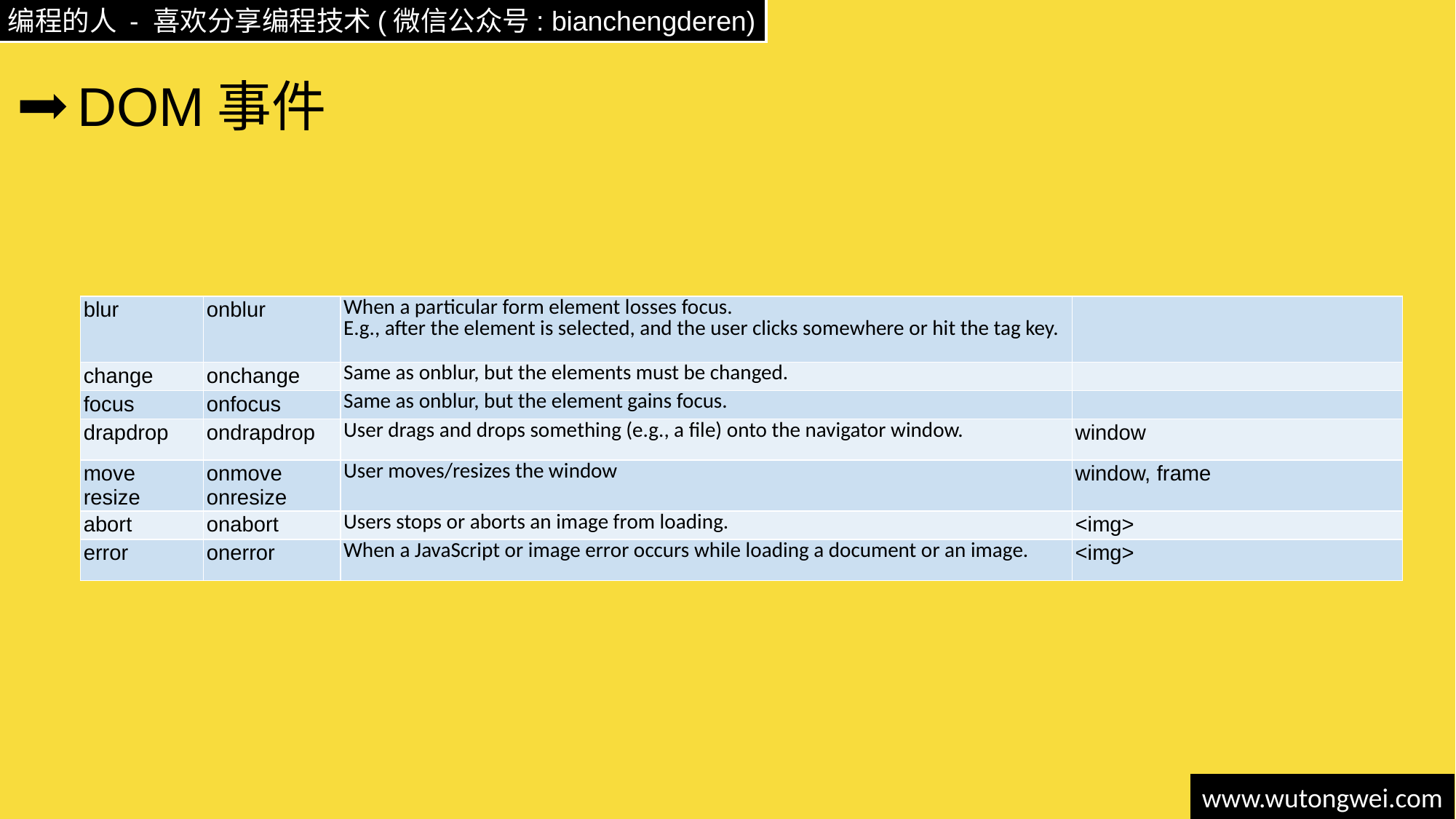

# DOM事件
| blur | onblur | When a particular form element losses focus. E.g., after the element is selected, and the user clicks somewhere or hit the tag key. |  |
| --- | --- | --- | --- |
| change | onchange | Same as onblur, but the elements must be changed. |  |
| focus | onfocus | Same as onblur, but the element gains focus. |  |
| drapdrop | ondrapdrop | User drags and drops something (e.g., a file) onto the navigator window. | window |
| move resize | onmove onresize | User moves/resizes the window | window, frame |
| abort | onabort | Users stops or aborts an image from loading. | <img> |
| error | onerror | When a JavaScript or image error occurs while loading a document or an image. | <img> |